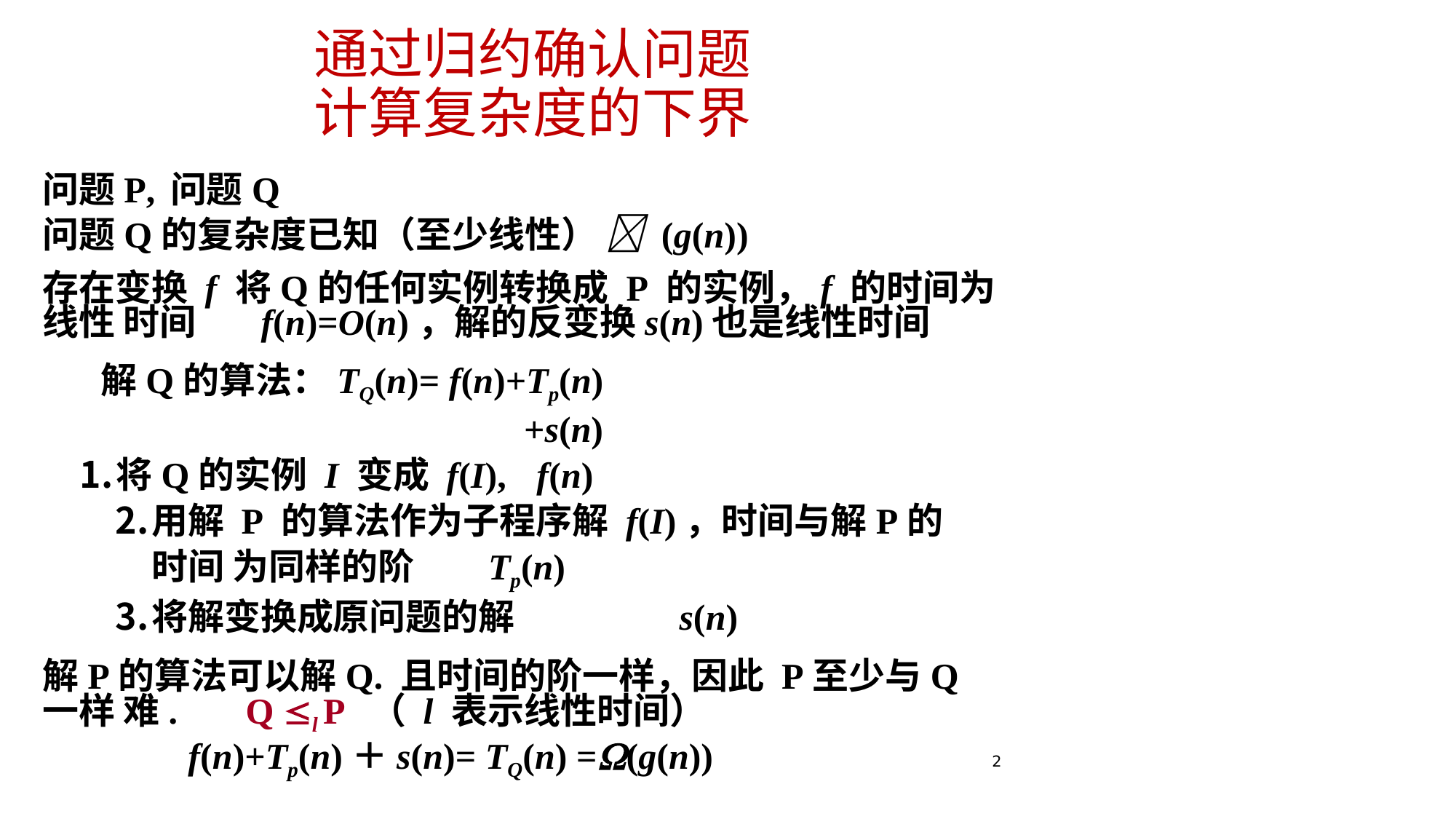

# 通过归约确认问题 计算复杂度的下界
问题P,	问题Q
问题Q的复杂度已知（至少线性） Ω (g(n))
存在变换 f 将Q的任何实例转换成P 的实例，f 的时间为线性 时间	f(n)=O(n)，解的反变换s(n)也是线性时间
解Q的算法：TQ(n)= f(n)+Tp(n)+s(n)
将Q的实例 I 变成 f(I),	f(n)
用解 P 的算法作为子程序解 f(I)，时间与解P的时间 为同样的阶	Tp(n)
将解变换成原问题的解	s(n)
解P的算法可以解Q. 且时间的阶一样，因此 P至少与Q一样 难.	Q ≤l P	（ l 表示线性时间）
f(n)+Tp(n)＋s(n)= TQ(n) =Ω(g(n))
2